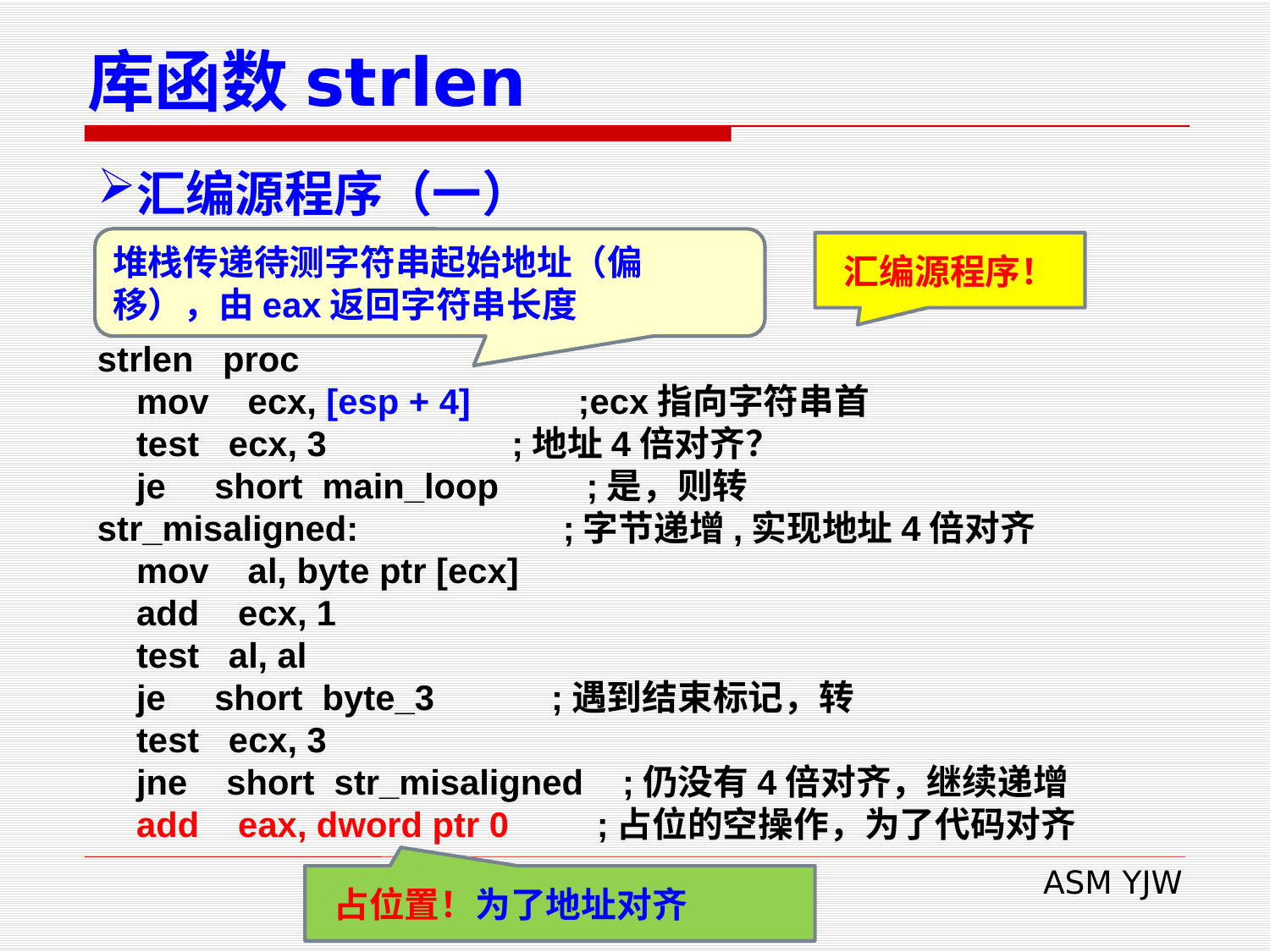

# 库函数strlen
汇编源程序（一）
堆栈传递待测字符串起始地址（偏移），由eax返回字符串长度
 汇编源程序！
strlen   proc
    mov    ecx, [esp + 4]           ;ecx指向字符串首
    test   ecx, 3                   ;地址4倍对齐？
    je     short  main_loop         ;是，则转str_misaligned:                     ;字节递增,实现地址4倍对齐
    mov    al, byte ptr [ecx]
    add    ecx, 1
    test   al, al
    je     short  byte_3            ;遇到结束标记，转
    test   ecx, 3
    jne    short  str_misaligned    ;仍没有4倍对齐，继续递增
    add    eax, dword ptr 0         ;占位的空操作，为了代码对齐
 占位置！为了地址对齐